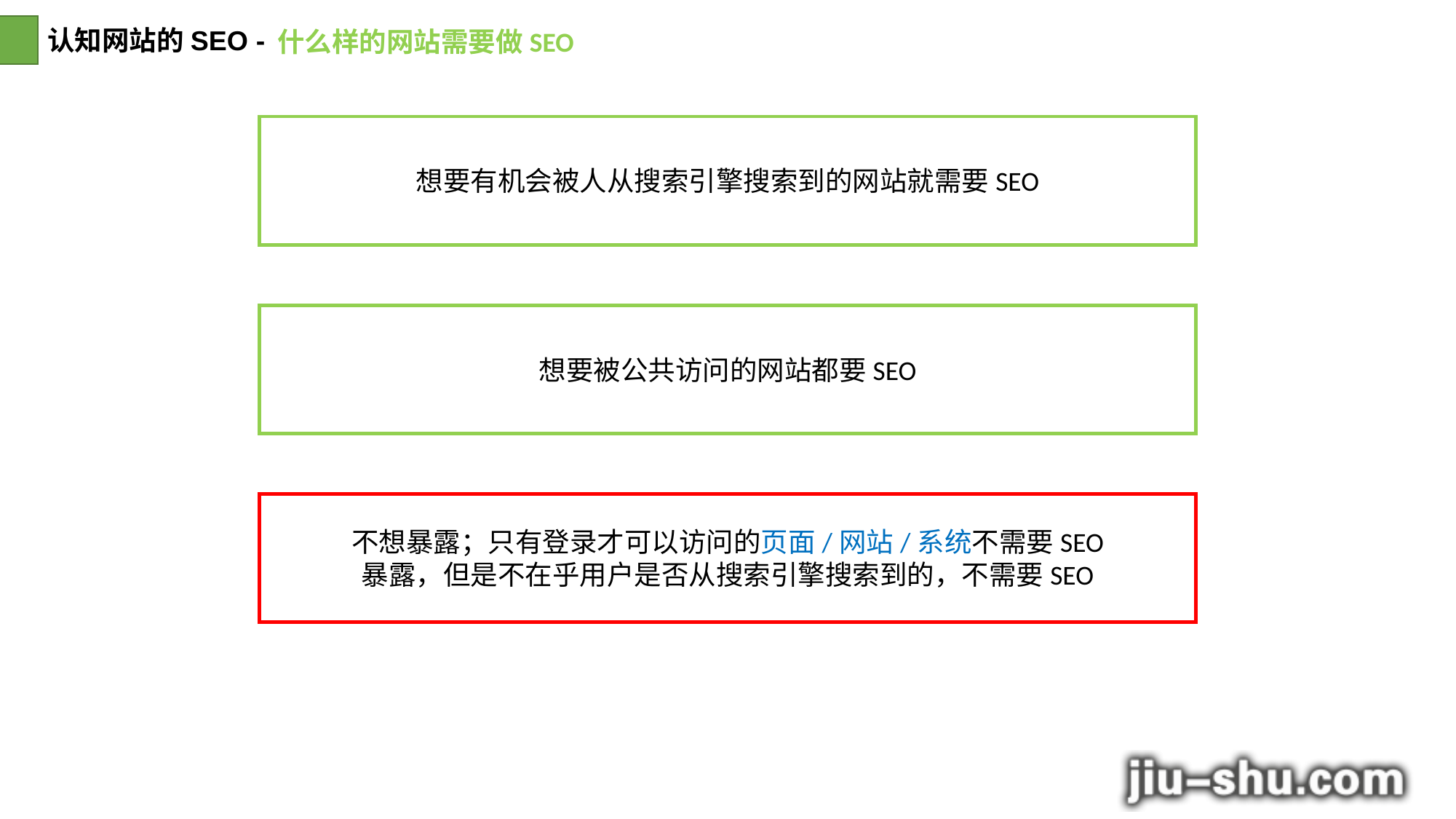

什么样的网站需要做SEO

想要有机会被人从搜索引擎搜索到的网站就需要SEO

想要被公共访问的网站都要SEO

不想暴露；只有登录才可以访问的页面/网站/系统不需要SEO
暴露，但是不在乎用户是否从搜索引擎搜索到的，不需要SEO